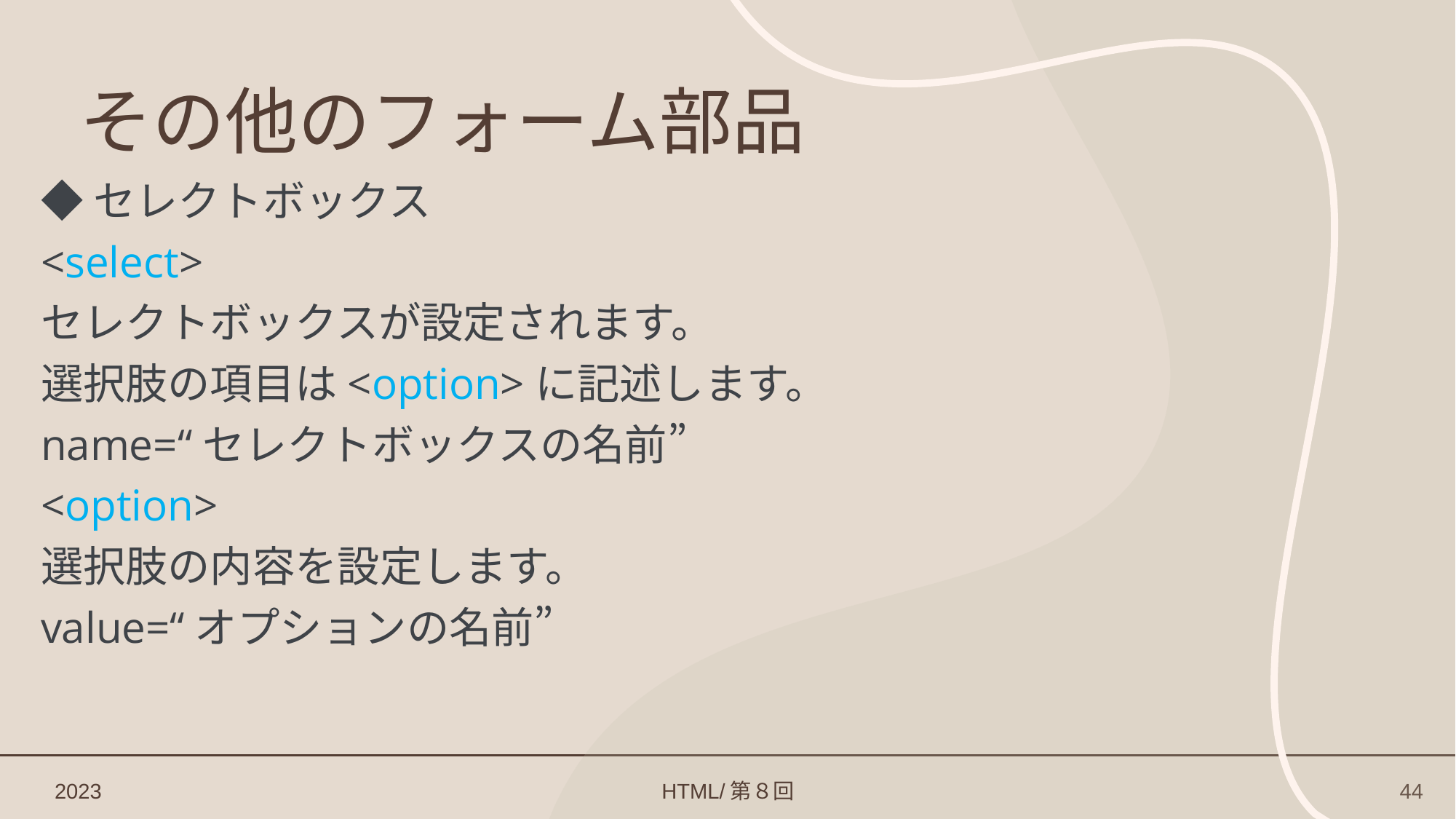

# その他のフォーム部品
◆セレクトボックス
<select>
セレクトボックスが設定されます。
選択肢の項目は<option>に記述します。
name=“セレクトボックスの名前”
<option>
選択肢の内容を設定します。
value=“オプションの名前”
2023
HTML/第８回
44